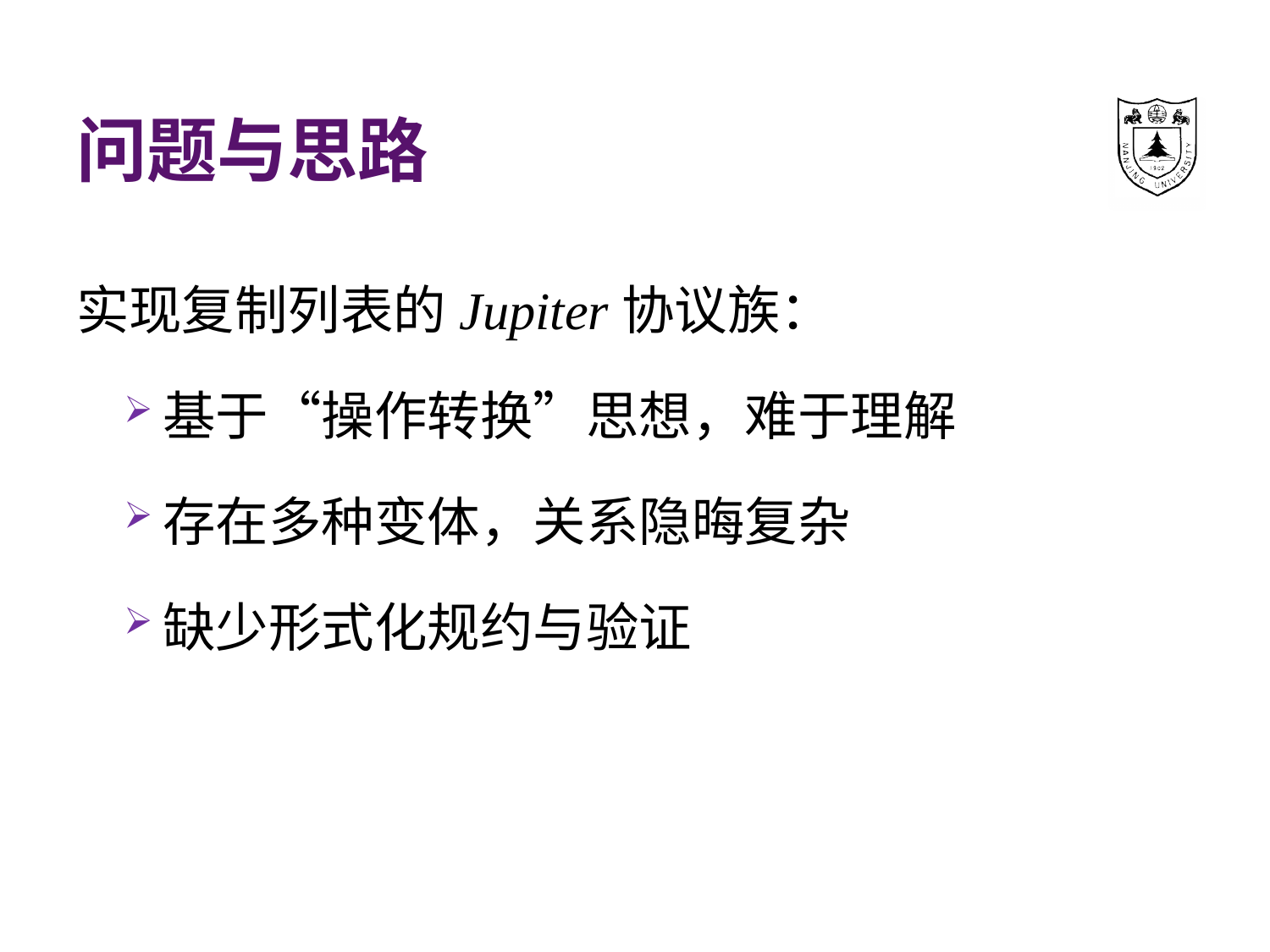

# 问题与思路
实现复制列表的Jupiter协议族：
基于“操作转换”思想，难于理解
存在多种变体，关系隐晦复杂
缺少形式化规约与验证